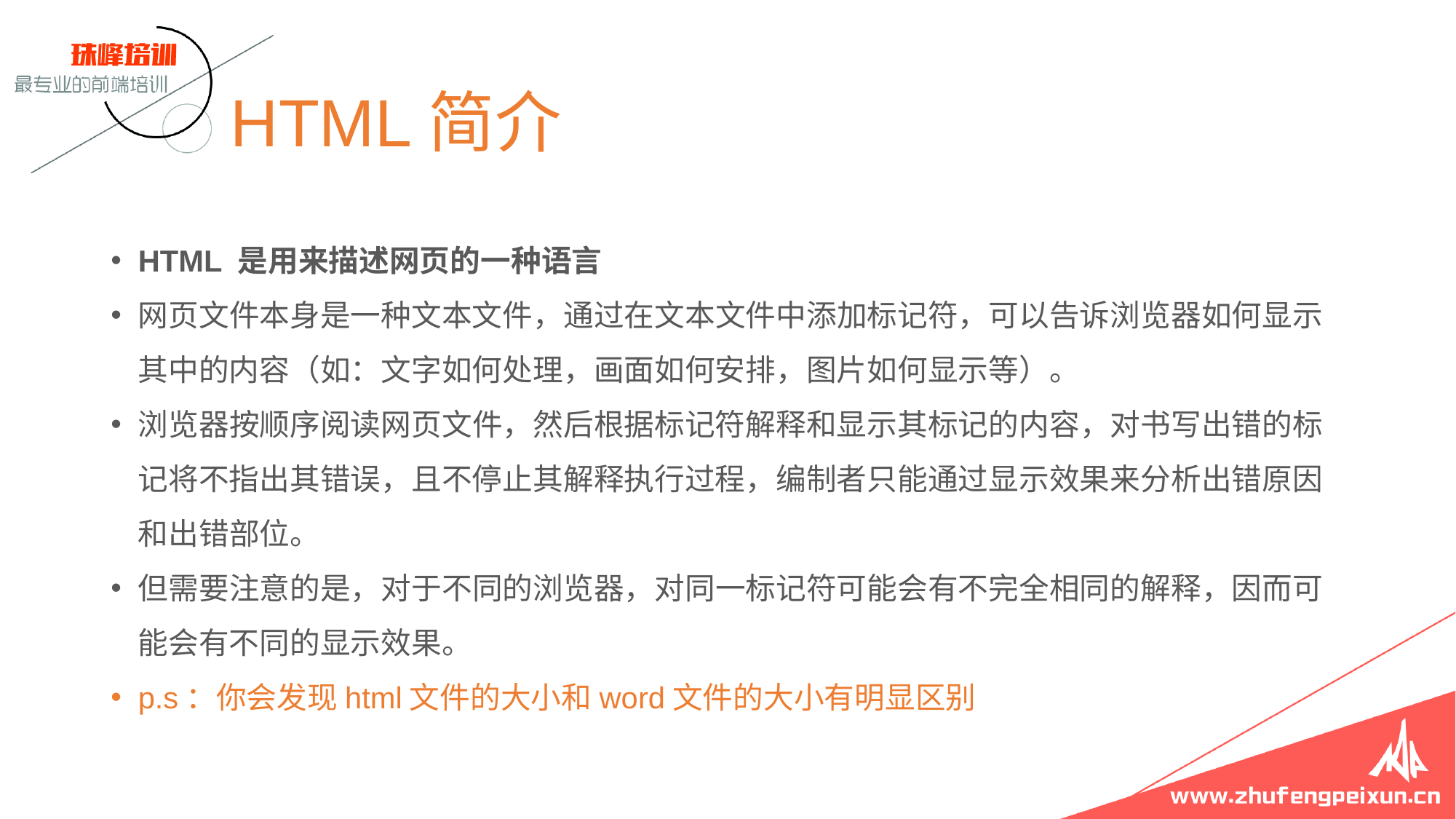

# HTML简介
HTML 是用来描述网页的一种语言
网页文件本身是一种文本文件，通过在文本文件中添加标记符，可以告诉浏览器如何显示其中的内容（如：文字如何处理，画面如何安排，图片如何显示等）。
浏览器按顺序阅读网页文件，然后根据标记符解释和显示其标记的内容，对书写出错的标记将不指出其错误，且不停止其解释执行过程，编制者只能通过显示效果来分析出错原因和出错部位。
但需要注意的是，对于不同的浏览器，对同一标记符可能会有不完全相同的解释，因而可能会有不同的显示效果。
p.s：你会发现html文件的大小和word文件的大小有明显区别